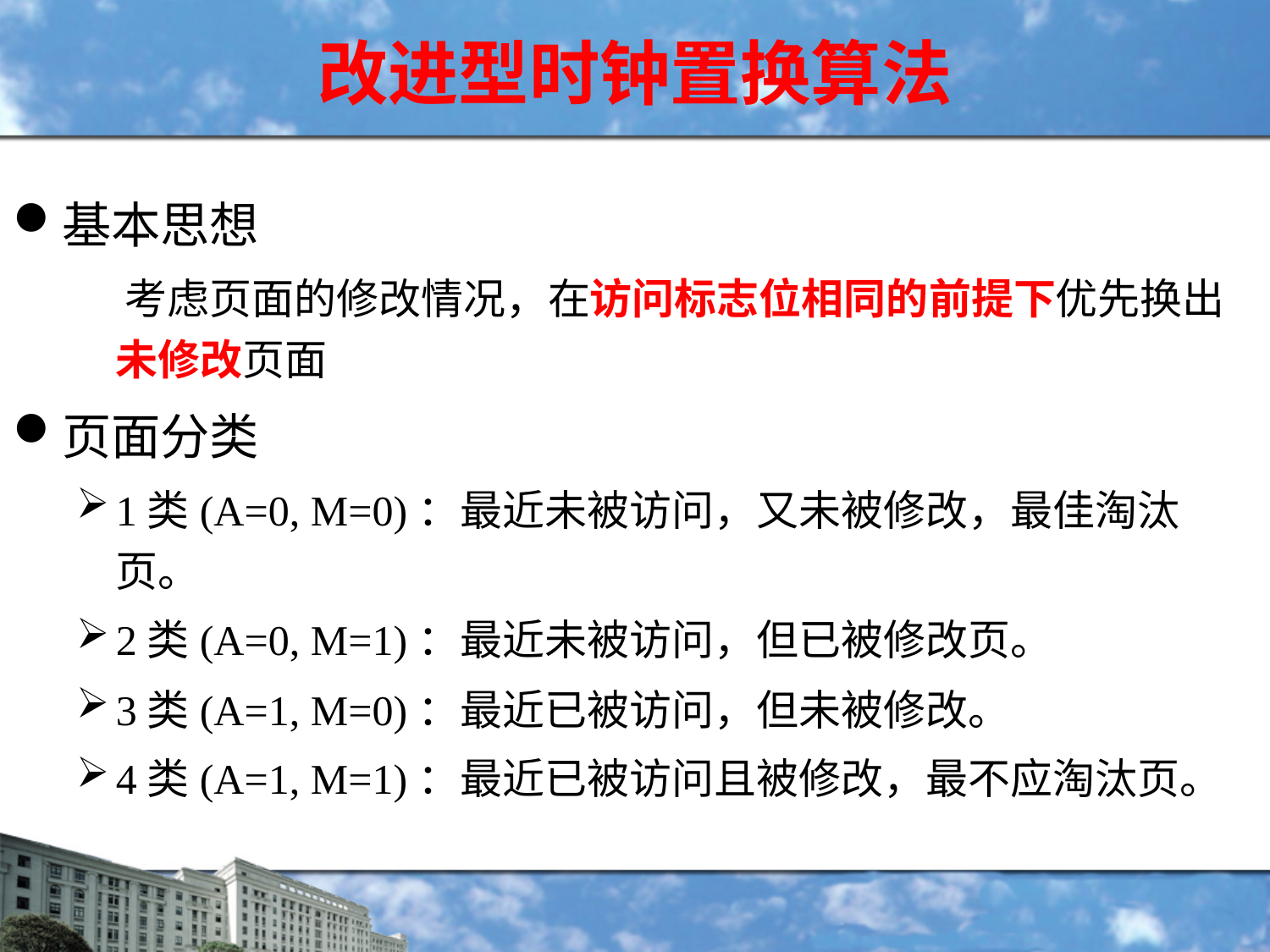

改进型时钟置换算法
基本思想
    考虑页面的修改情况，在访问标志位相同的前提下优先换出未修改页面
页面分类
1类(A=0, M=0)：最近未被访问，又未被修改，最佳淘汰页。
2类(A=0, M=1)：最近未被访问，但已被修改页。
3类(A=1, M=0)：最近已被访问，但未被修改。
4类(A=1, M=1)：最近已被访问且被修改，最不应淘汰页。